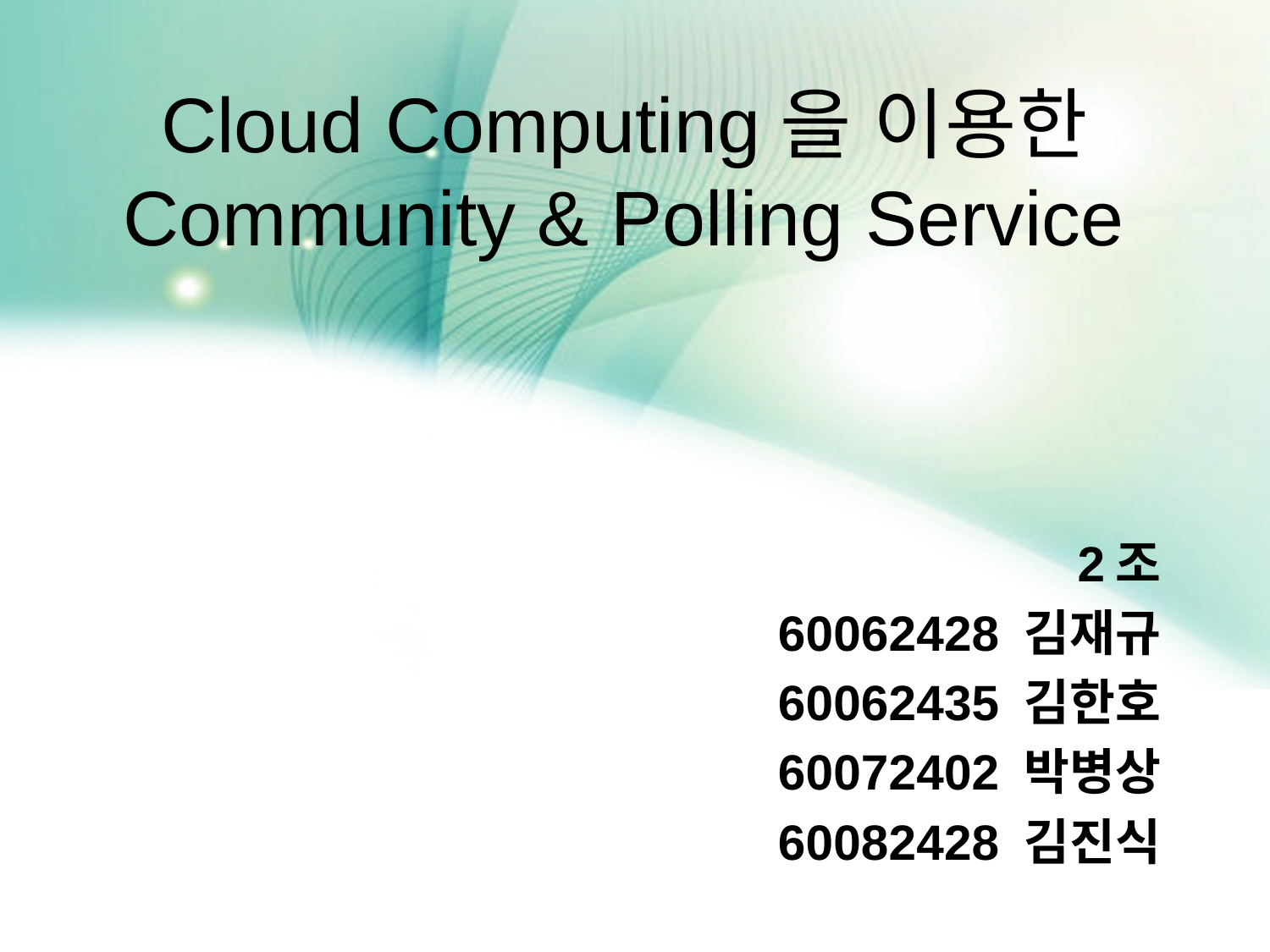

# Cloud Computing을 이용한 Community & Polling Service
2조
60062428 김재규
60062435 김한호
60072402 박병상
60082428 김진식